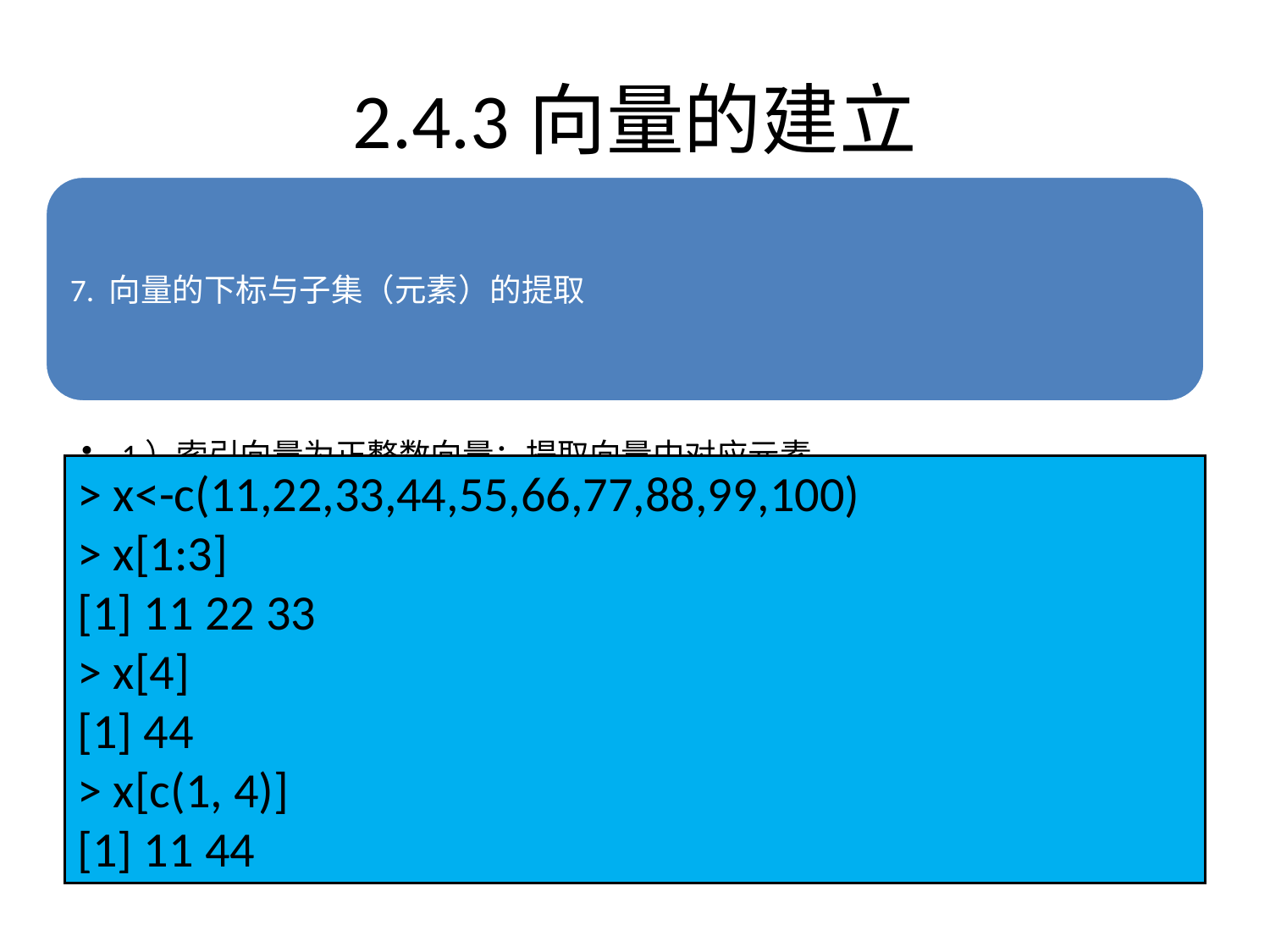

# 2.4.3向量的建立
7. 向量的下标与子集（元素）的提取
1）索引向量为正整数向量：提取向量中对应元素
> x<-c(11,22,33,44,55,66,77,88,99,100)
> x[1:3]
[1] 11 22 33
> x[4]
[1] 44
> x[c(1, 4)]
[1] 11 44